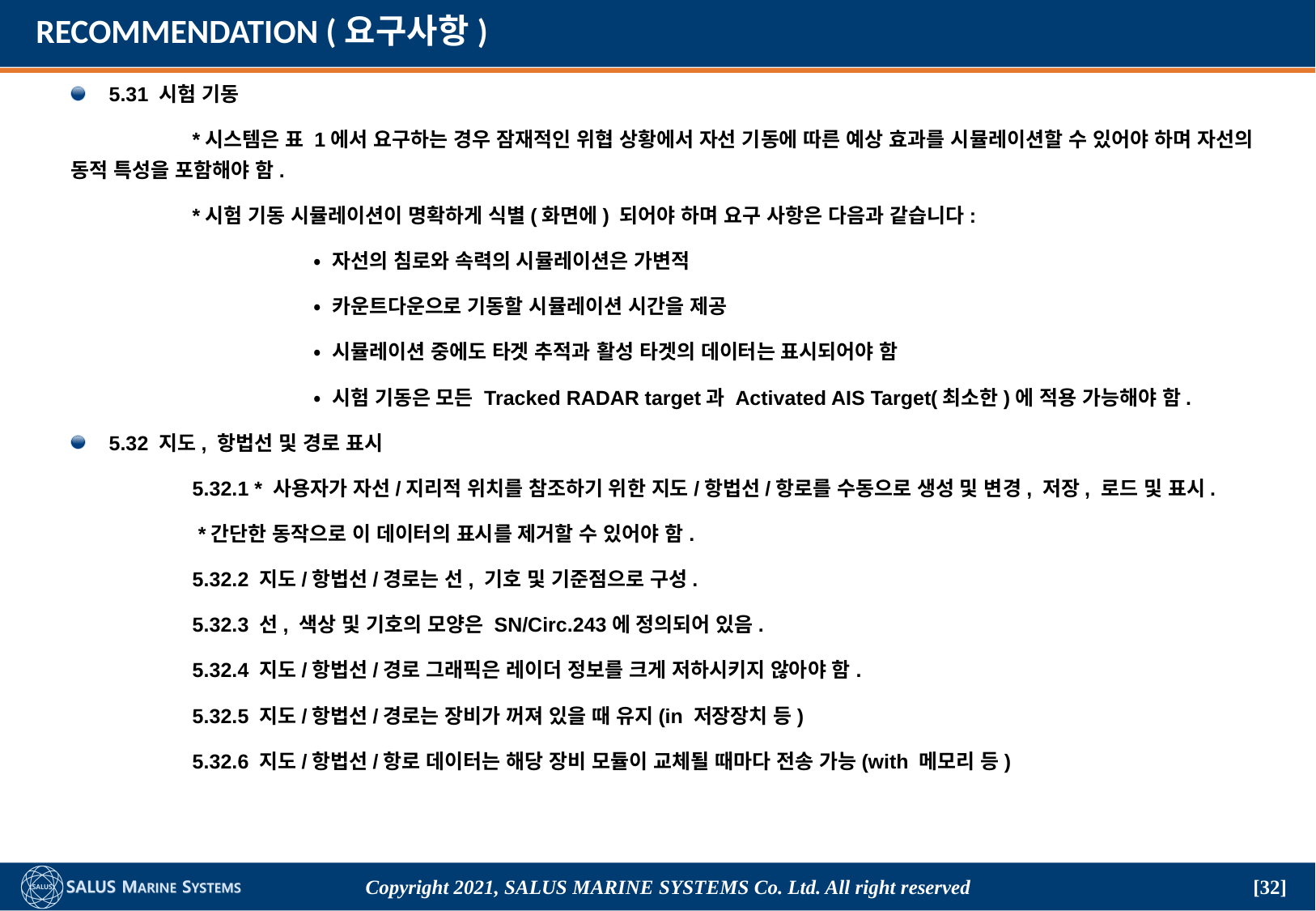

# RECOMMENDATION (요구사항)
5.31 시험 기동
	*시스템은 표 1에서 요구하는 경우 잠재적인 위협 상황에서 자선 기동에 따른 예상 효과를 시뮬레이션할 수 있어야 하며 자선의 동적 특성을 포함해야 함.
	*시험 기동 시뮬레이션이 명확하게 식별(화면에) 되어야 하며 요구 사항은 다음과 같습니다:
		• 자선의 침로와 속력의 시뮬레이션은 가변적
		• 카운트다운으로 기동할 시뮬레이션 시간을 제공
		• 시뮬레이션 중에도 타겟 추적과 활성 타겟의 데이터는 표시되어야 함
		• 시험 기동은 모든 Tracked RADAR target과 Activated AIS Target(최소한)에 적용 가능해야 함.
5.32 지도, 항법선 및 경로 표시
	5.32.1 * 사용자가 자선/지리적 위치를 참조하기 위한 지도/항법선/항로를 수동으로 생성 및 변경, 저장, 로드 및 표시.
	 *간단한 동작으로 이 데이터의 표시를 제거할 수 있어야 함.
	5.32.2 지도/항법선/경로는 선, 기호 및 기준점으로 구성.
	5.32.3 선, 색상 및 기호의 모양은 SN/Circ.243에 정의되어 있음.
	5.32.4 지도/항법선/경로 그래픽은 레이더 정보를 크게 저하시키지 않아야 함.
	5.32.5 지도/항법선/경로는 장비가 꺼져 있을 때 유지(in 저장장치 등)
	5.32.6 지도/항법선/항로 데이터는 해당 장비 모듈이 교체될 때마다 전송 가능(with 메모리 등)

Copyright 2021, SALUS Marine Systems Co. Ltd. All right reserved
[32]